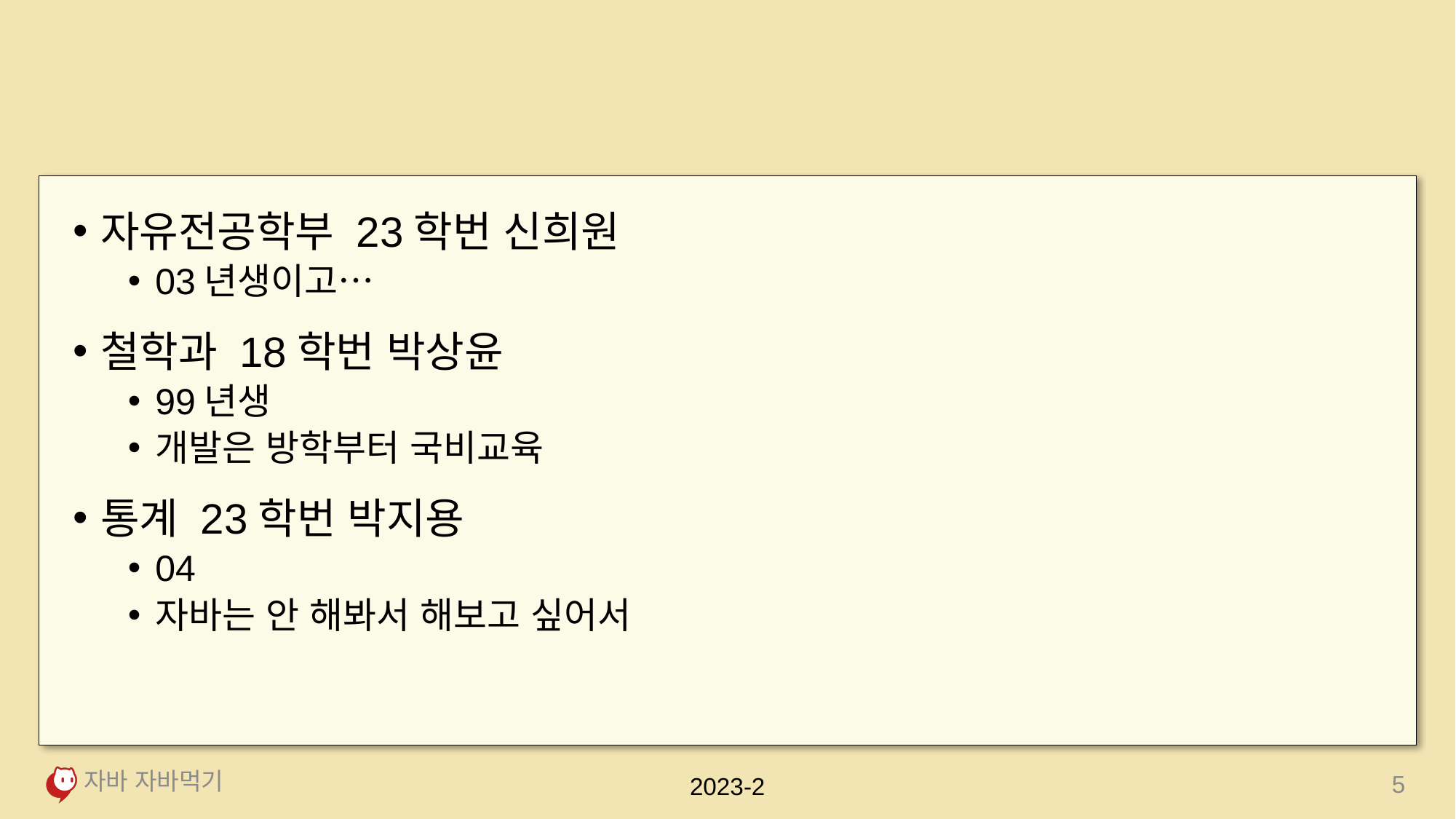

#
자유전공학부 23학번 신희원
03년생이고…
철학과 18학번 박상윤
99년생
개발은 방학부터 국비교육
통계 23학번 박지용
04
자바는 안 해봐서 해보고 싶어서
자바 자바먹기
5